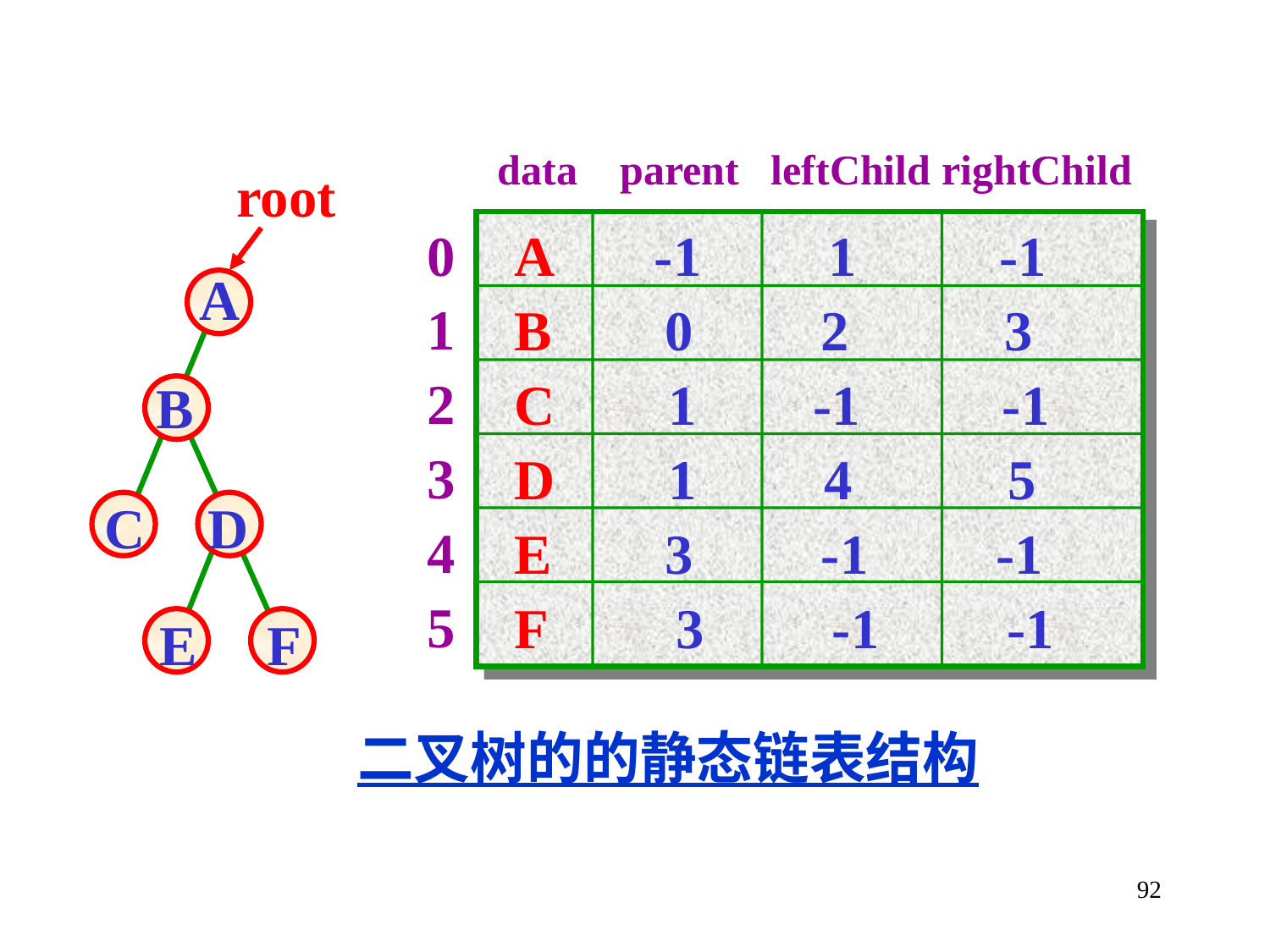

data    parent   leftChild rightChild
root
0
1
2
3
4
5
A       -1         1          -1
B        0         2           3
C        1           -1          -1
D        1         4           5
E        3         -1         -1
F         3         -1         -1

A

B

C
D

E
F

二叉树的的静态链表结构
92